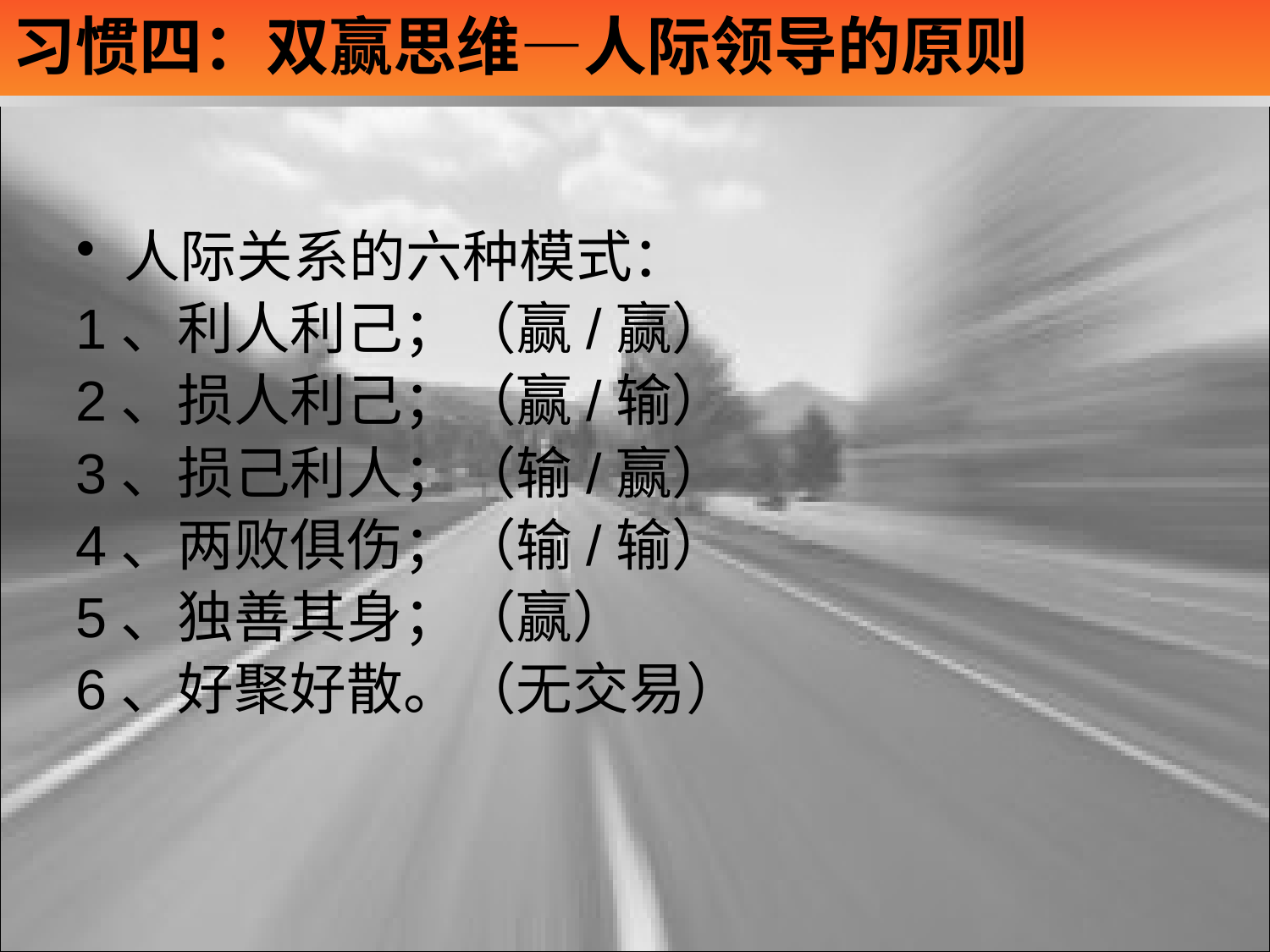

# 习惯四：双赢思维—人际领导的原则
人际关系的六种模式：
1、利人利己；（赢/赢）
2、损人利己；（赢/输）
3、损己利人；（输/赢）
4、两败俱伤；（输/输）
5、独善其身；（赢）
6、好聚好散。（无交易）